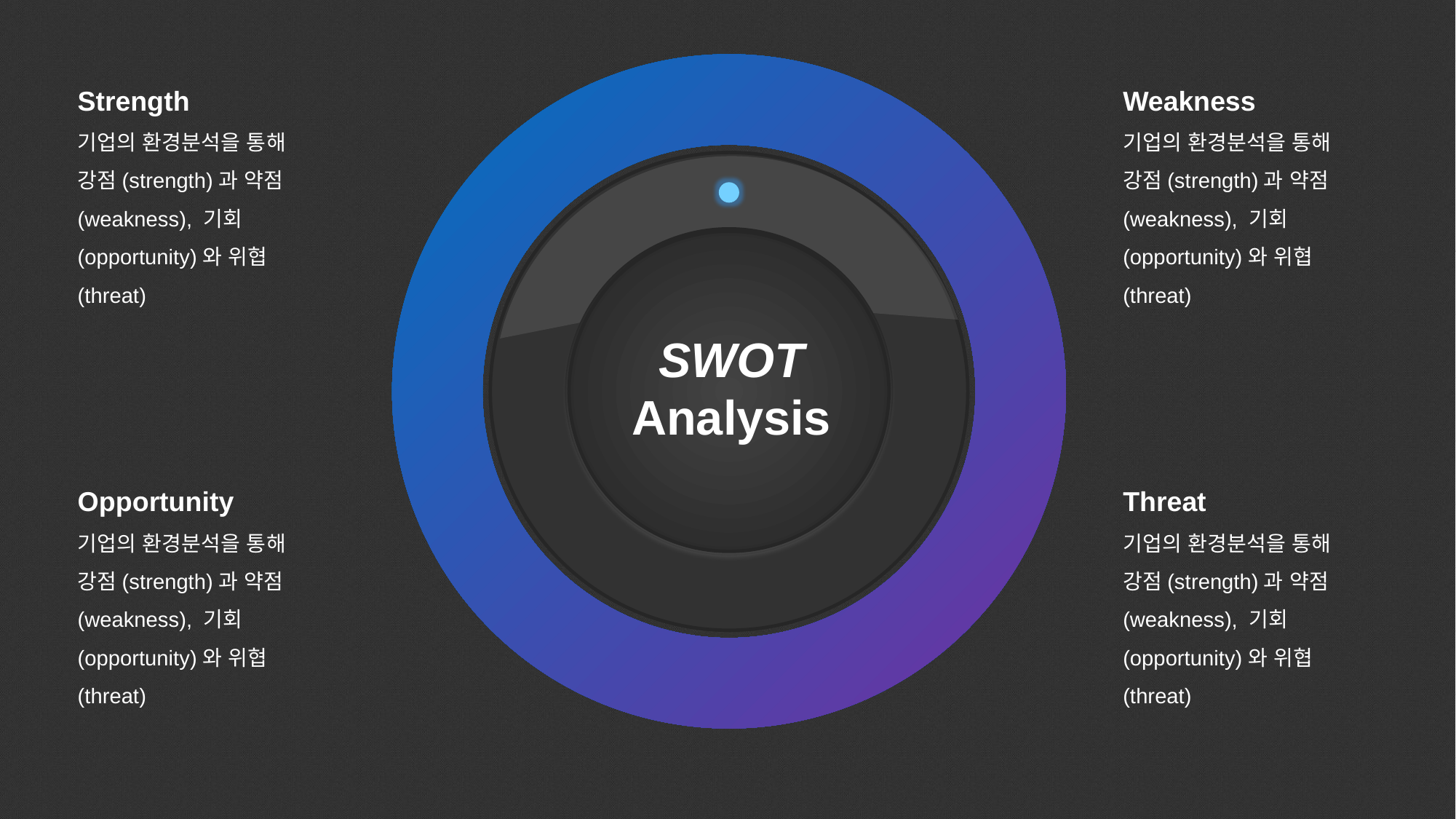

Strength
기업의 환경분석을 통해 강점(strength)과 약점(weakness), 기회(opportunity)와 위협(threat)
Weakness
기업의 환경분석을 통해 강점(strength)과 약점(weakness), 기회(opportunity)와 위협(threat)

SWOT Analysis
Opportunity
기업의 환경분석을 통해 강점(strength)과 약점(weakness), 기회(opportunity)와 위협(threat)
Threat
기업의 환경분석을 통해 강점(strength)과 약점(weakness), 기회(opportunity)와 위협(threat)